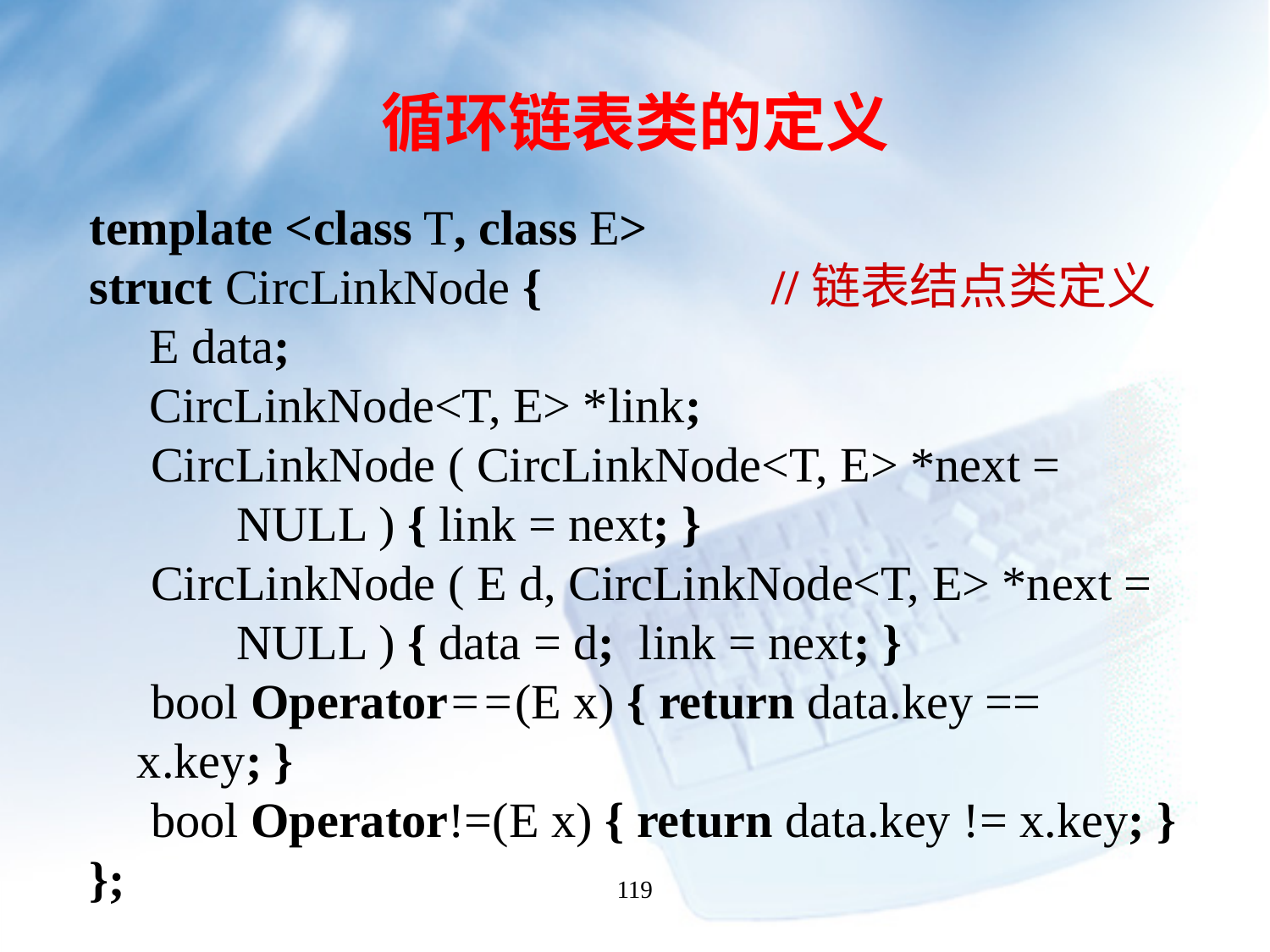

# 循环链表类的定义
template <class T, class E>
struct CircLinkNode {		//链表结点类定义
	 E data;
	 CircLinkNode<T, E> *link;
     CircLinkNode ( CircLinkNode<T, E> *next =
            NULL ) { link = next; }
     CircLinkNode ( E d, CircLinkNode<T, E> *next =
            NULL ) { data = d;  link = next; }
     bool Operator==(E x) { return data.key == x.key; }
     bool Operator!=(E x) { return data.key != x.key; }
};
119